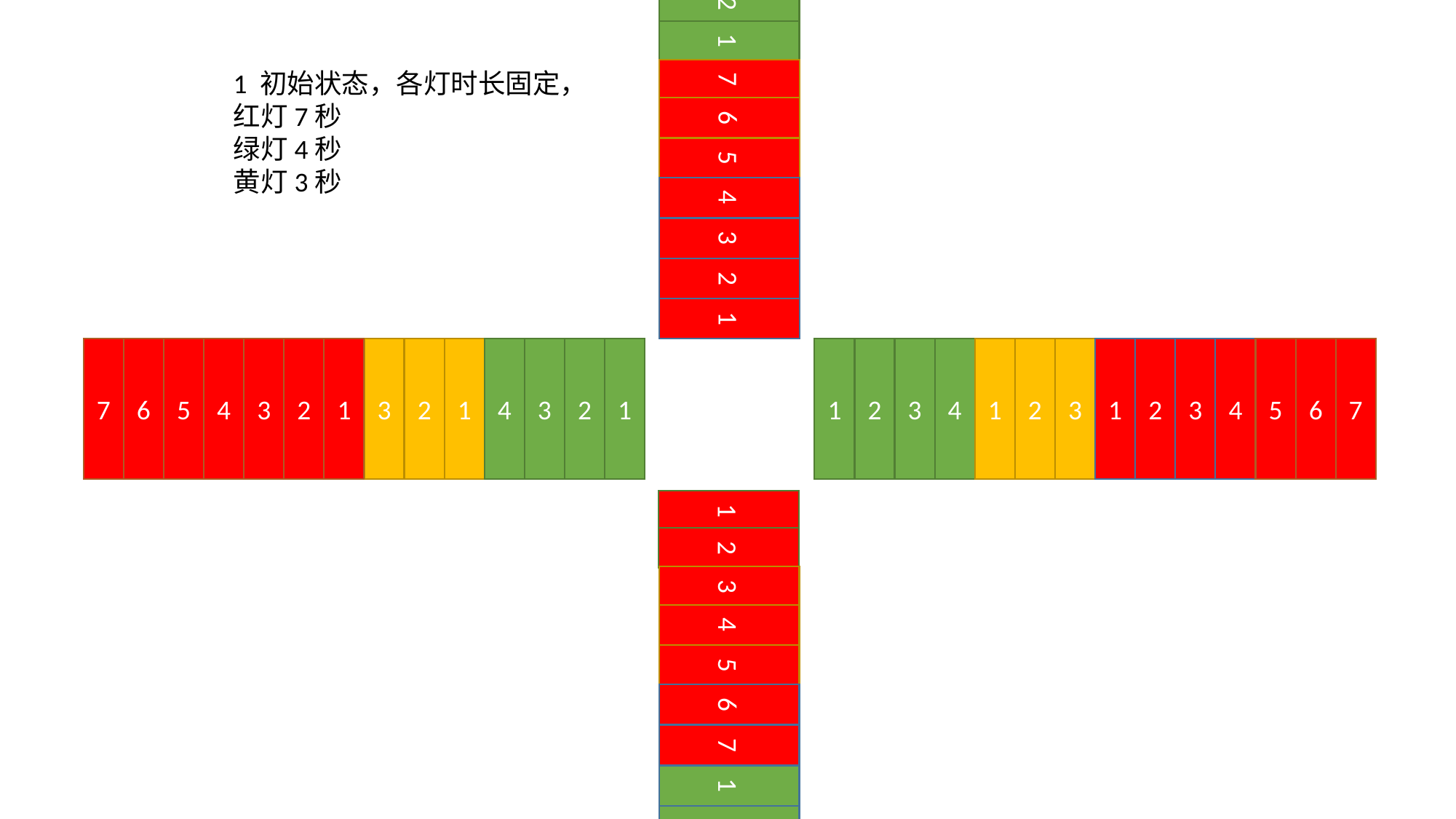

3
2
1
4
3
2
1
7
6
1 初始状态，各灯时长固定，
红灯7秒
绿灯4秒
黄灯3秒
5
4
3
2
1
7
6
5
4
3
2
1
3
2
1
4
3
2
1
1
2
3
4
1
2
3
1
2
3
4
5
6
7
1
2
3
4
5
6
7
1
2
3
4
1
2
3